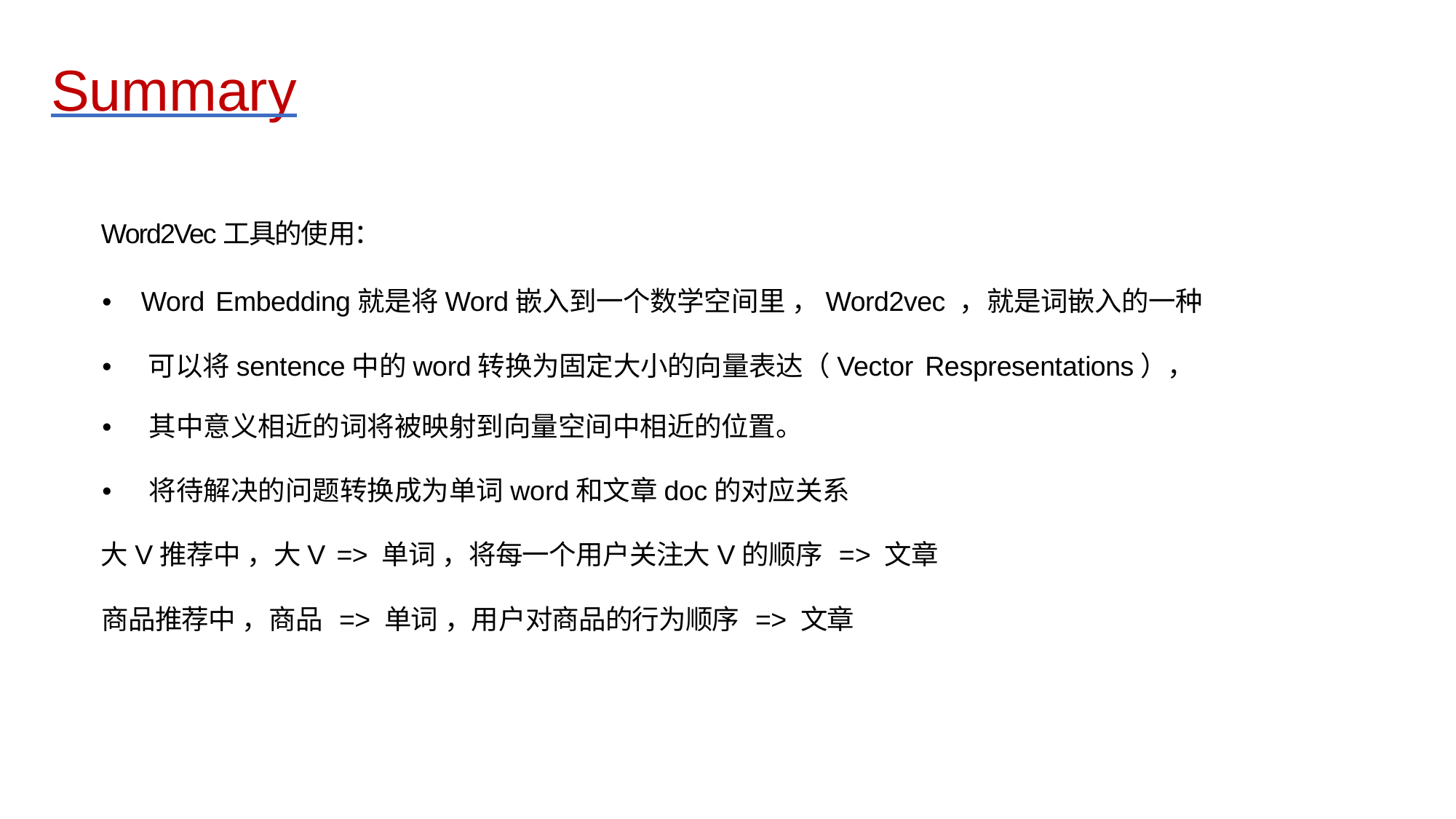

Summary

Word2Vec工具的使用：

•    Word Embedding就是将Word嵌入到一个数学空间里 ，Word2vec ，就是词嵌入的一种

•    可以将sentence中的word转换为固定大小的向量表达（Vector Respresentations），

•    其中意义相近的词将被映射到向量空间中相近的位置。

•    将待解决的问题转换成为单词word和文章doc的对应关系

大V推荐中 ，大V => 单词 ，将每一个用户关注大V的顺序 => 文章

商品推荐中 ，商品 => 单词 ，用户对商品的行为顺序 => 文章